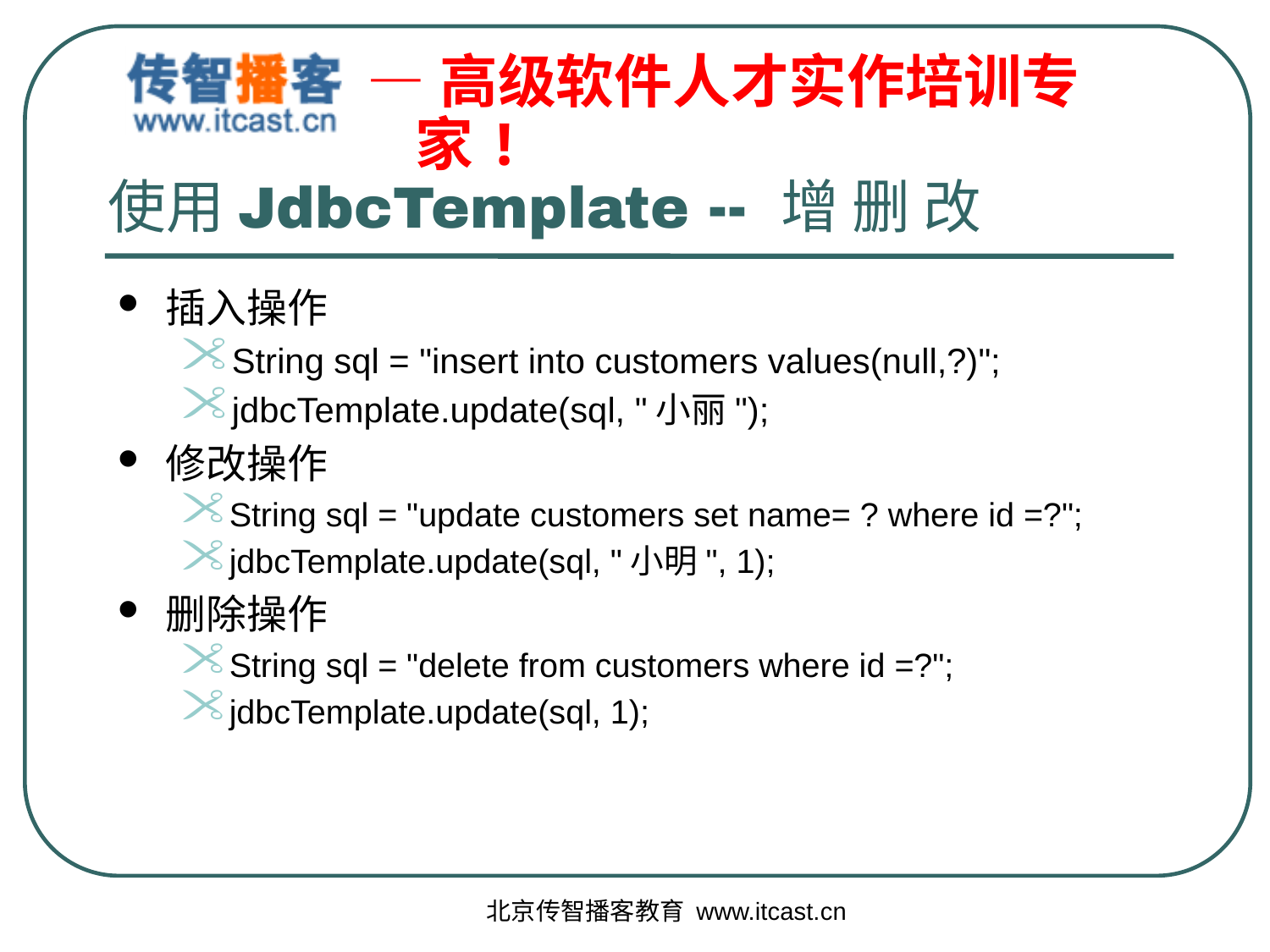

# 使用JdbcTemplate -- 增 删 改
插入操作
String sql = "insert into customers values(null,?)";
jdbcTemplate.update(sql, "小丽");
修改操作
String sql = "update customers set name= ? where id =?";
jdbcTemplate.update(sql, "小明", 1);
删除操作
String sql = "delete from customers where id =?";
jdbcTemplate.update(sql, 1);
北京传智播客教育 www.itcast.cn